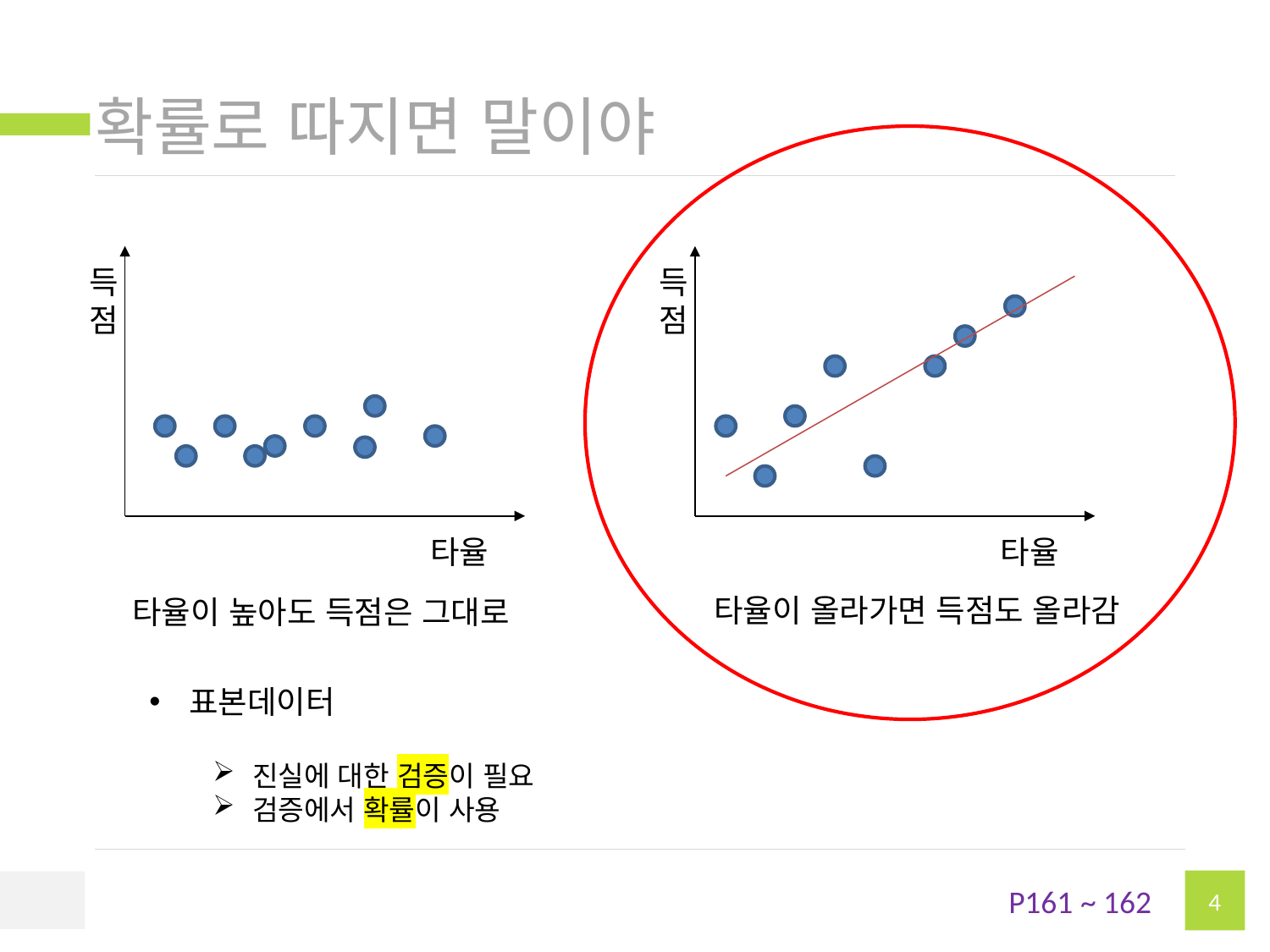

# 확률로 따지면 말이야

득
점
득
점

타율
타율
타율이 올라가면 득점도 올라감
타율이 높아도 득점은 그대로
표본데이터

진실에 대한 검증이 필요
검증에서 확률이 사용

P161 ~ 162